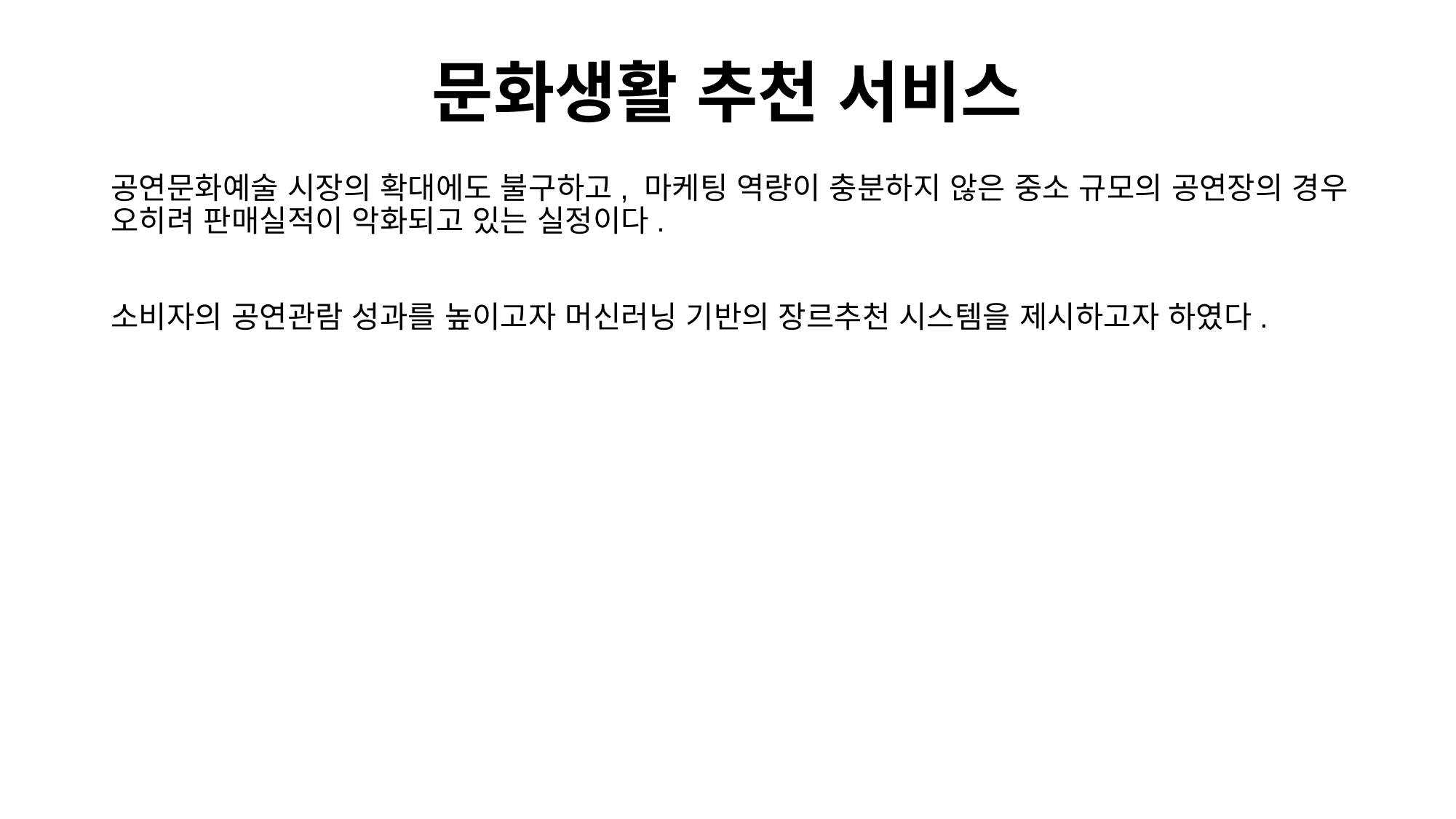

# 문화생활 추천 서비스
공연문화예술 시장의 확대에도 불구하고, 마케팅 역량이 충분하지 않은 중소 규모의 공연장의 경우 오히려 판매실적이 악화되고 있는 실정이다.

소비자의 공연관람 성과를 높이고자 머신러닝 기반의 장르추천 시스템을 제시하고자 하였다.